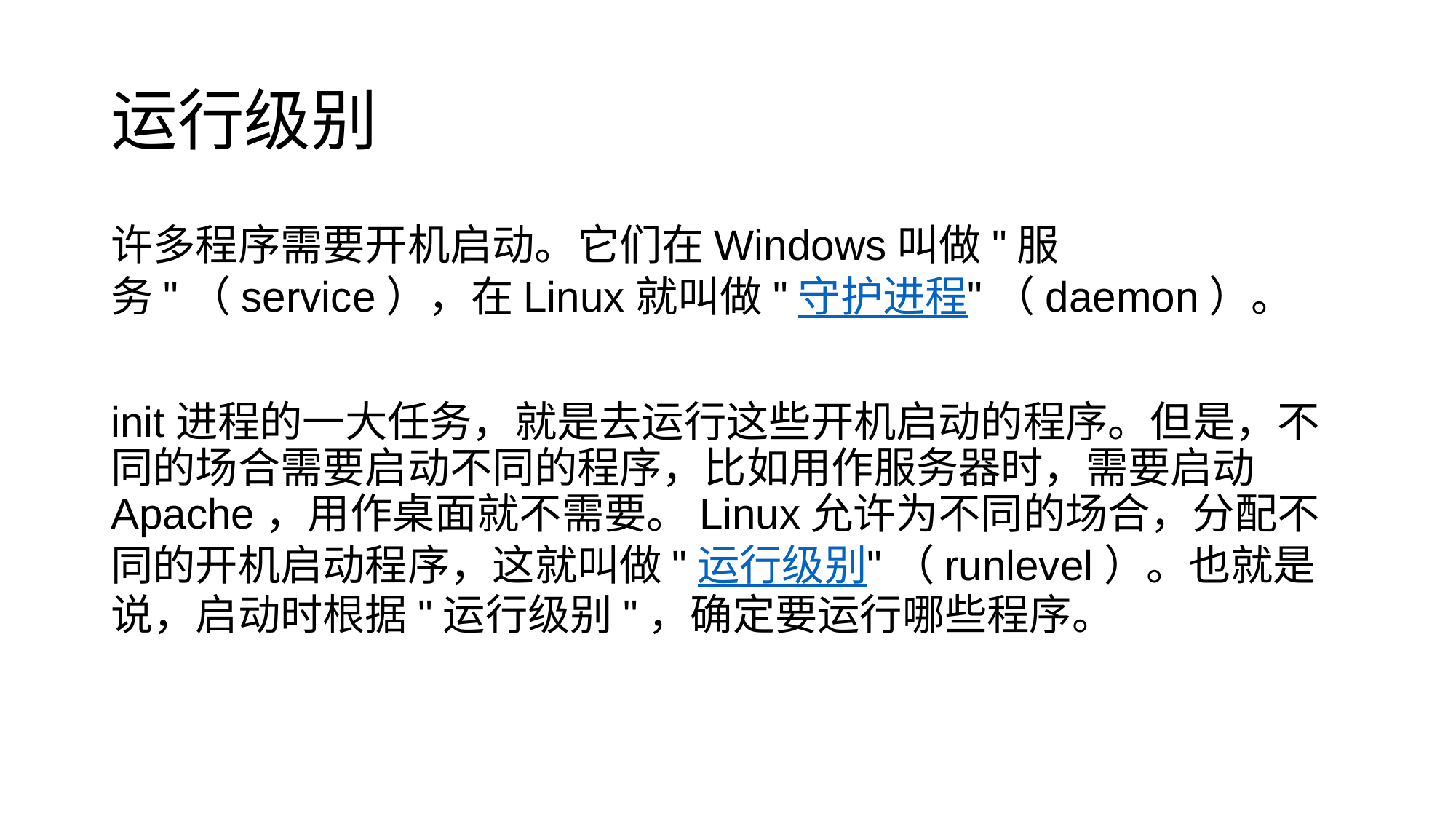

# 运行级别
许多程序需要开机启动。它们在Windows叫做"服务"（service），在Linux就叫做"守护进程"（daemon）。

init进程的一大任务，就是去运行这些开机启动的程序。但是，不同的场合需要启动不同的程序，比如用作服务器时，需要启动Apache，用作桌面就不需要。Linux允许为不同的场合，分配不同的开机启动程序，这就叫做"运行级别"（runlevel）。也就是说，启动时根据"运行级别"，确定要运行哪些程序。